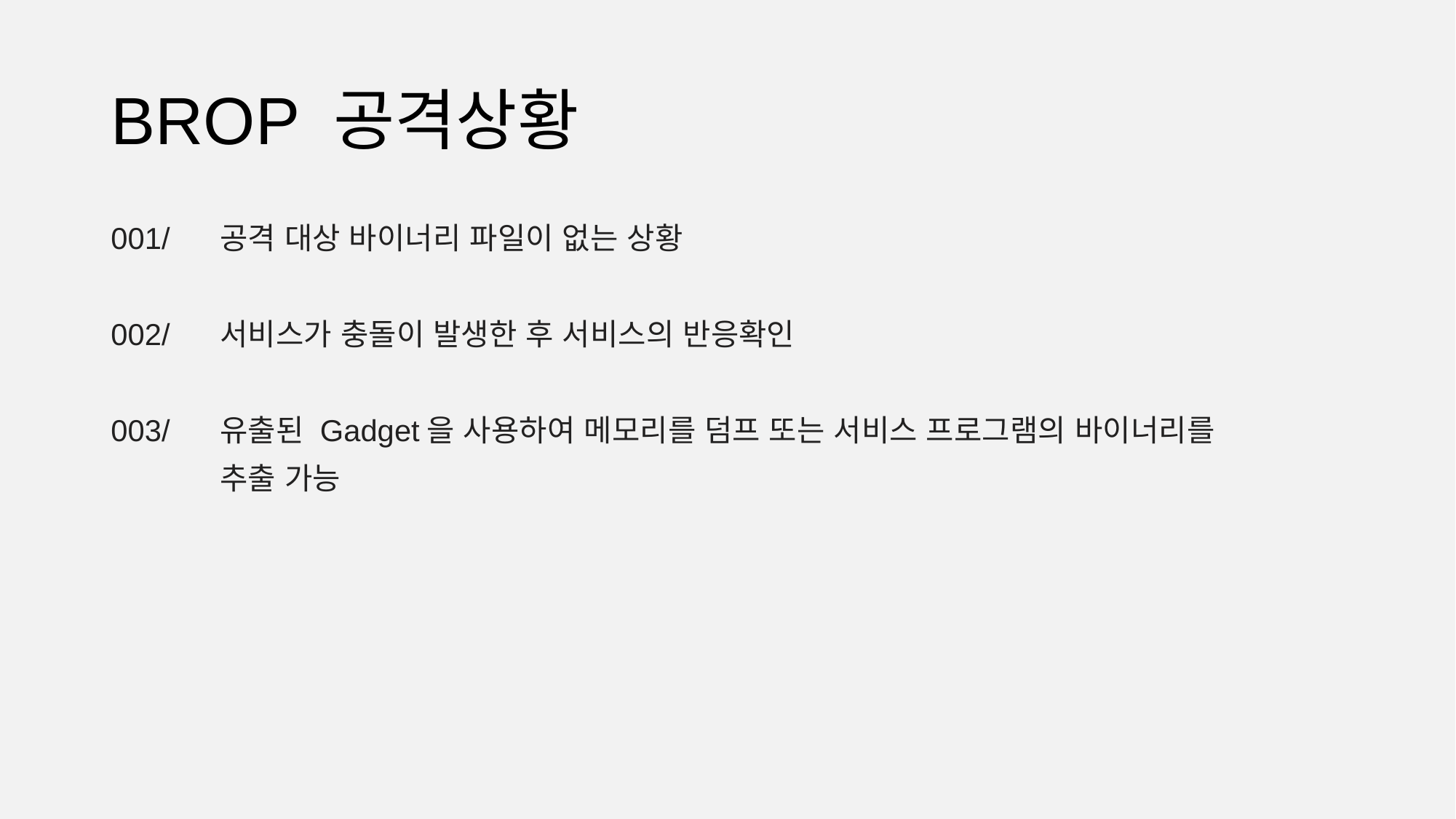

# BROP 공격상황
001/	공격 대상 바이너리 파일이 없는 상황

002/	서비스가 충돌이 발생한 후 서비스의 반응확인

003/	유출된 Gadget을 사용하여 메모리를 덤프 또는 서비스 프로그램의 바이너리를
	추출 가능